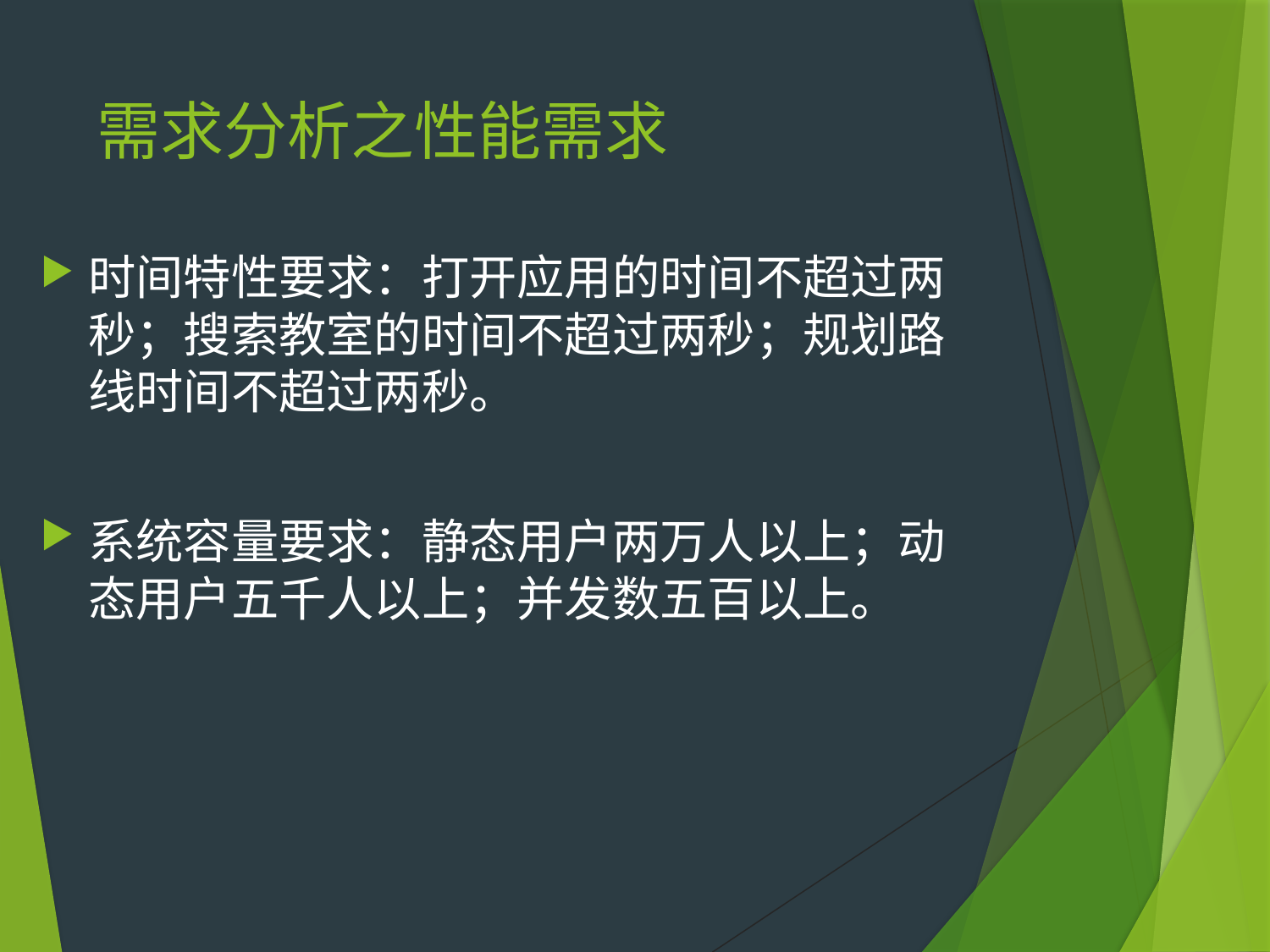

# 需求分析之性能需求
时间特性要求：打开应用的时间不超过两秒；搜索教室的时间不超过两秒；规划路线时间不超过两秒。

系统容量要求：静态用户两万人以上；动态用户五千人以上；并发数五百以上。